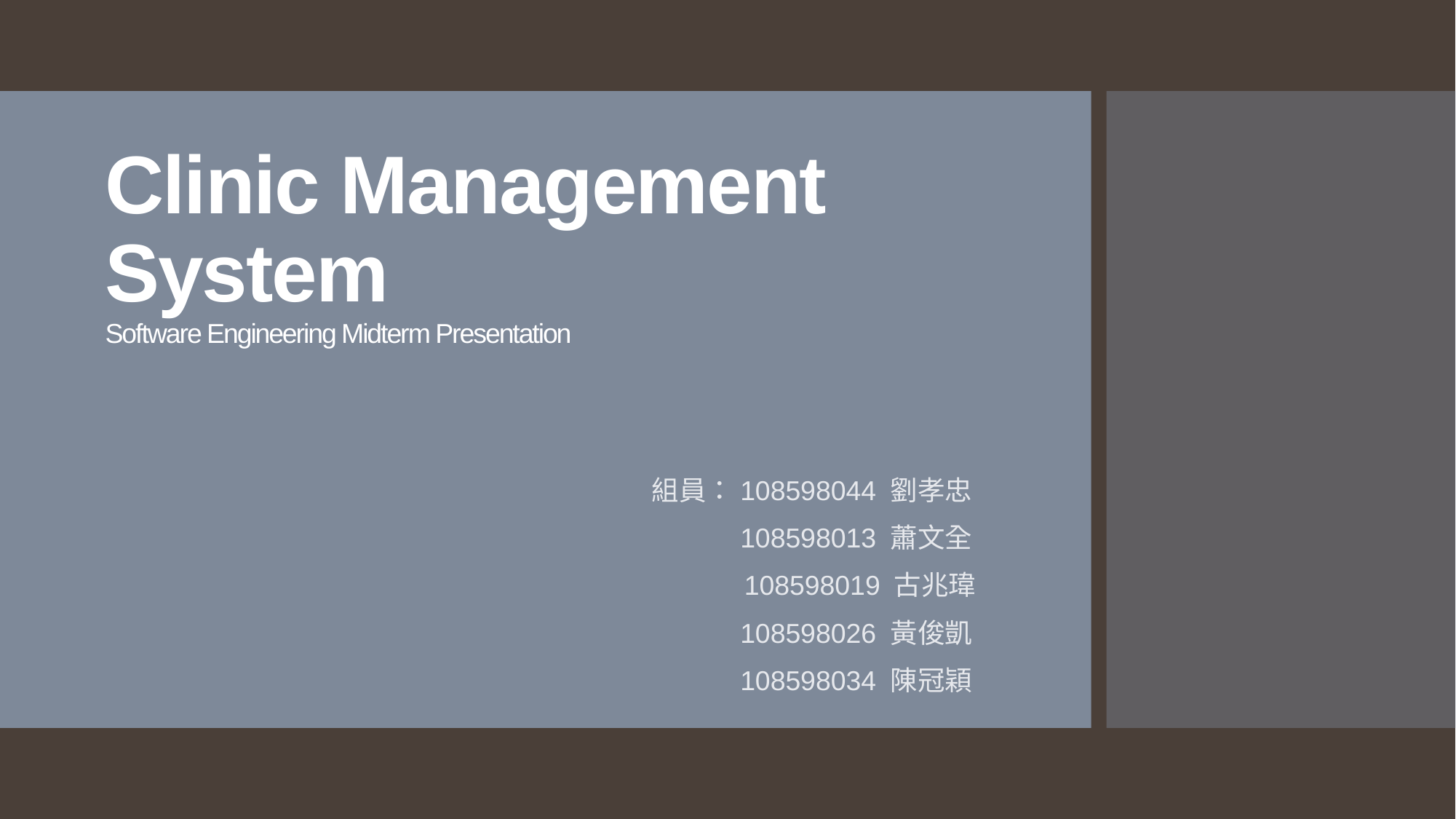

# Clinic Management System Software Engineering Midterm Presentation
組員：108598044 劉孝忠
　　　108598013 蕭文全
    　　108598019 古兆瑋
　　　108598026 黃俊凱
　　　108598034 陳冠穎